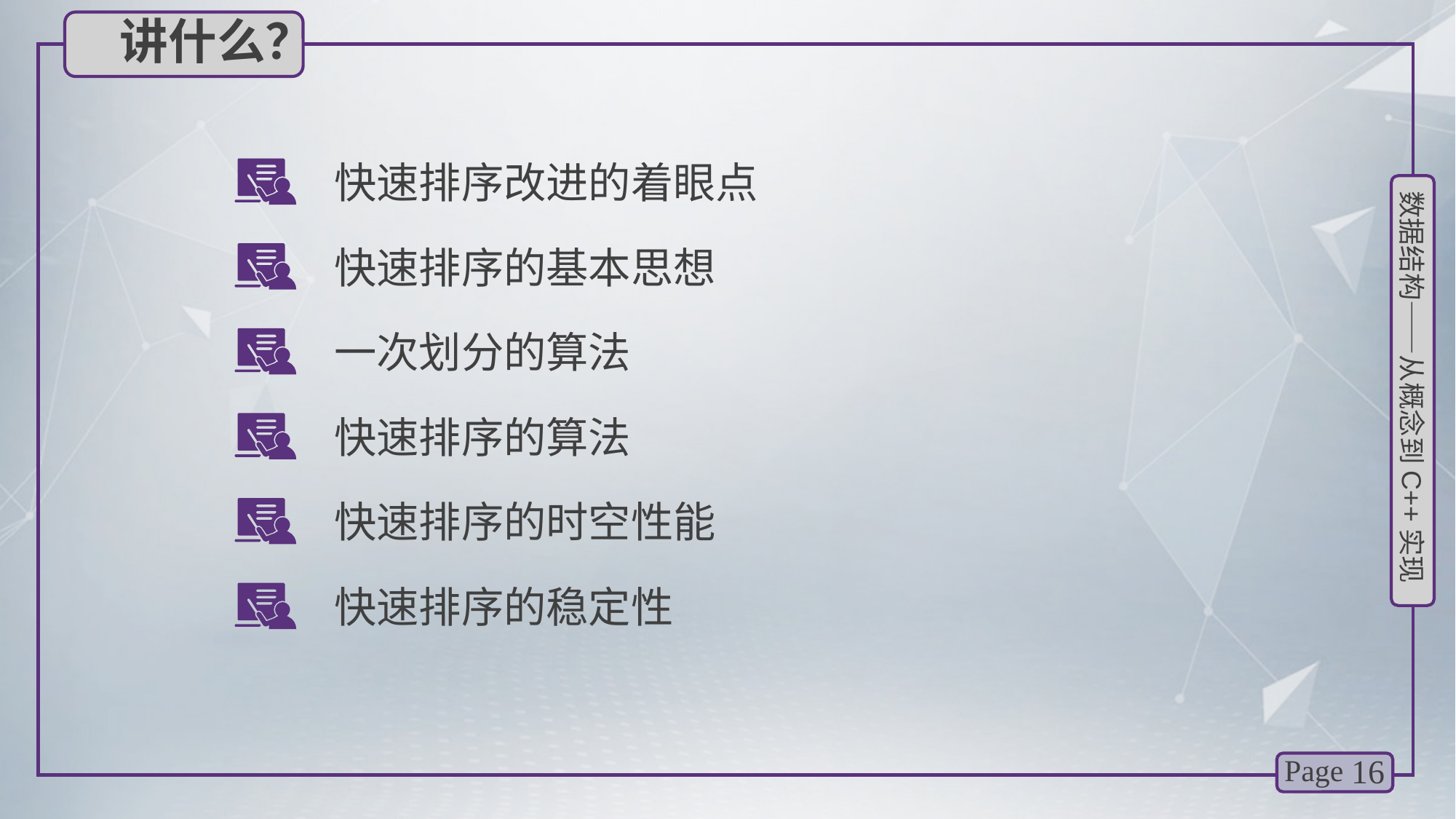

讲什么？

快速排序改进的着眼点

快速排序的基本思想

一次划分的算法

快速排序的算法

快速排序的时空性能

快速排序的稳定性